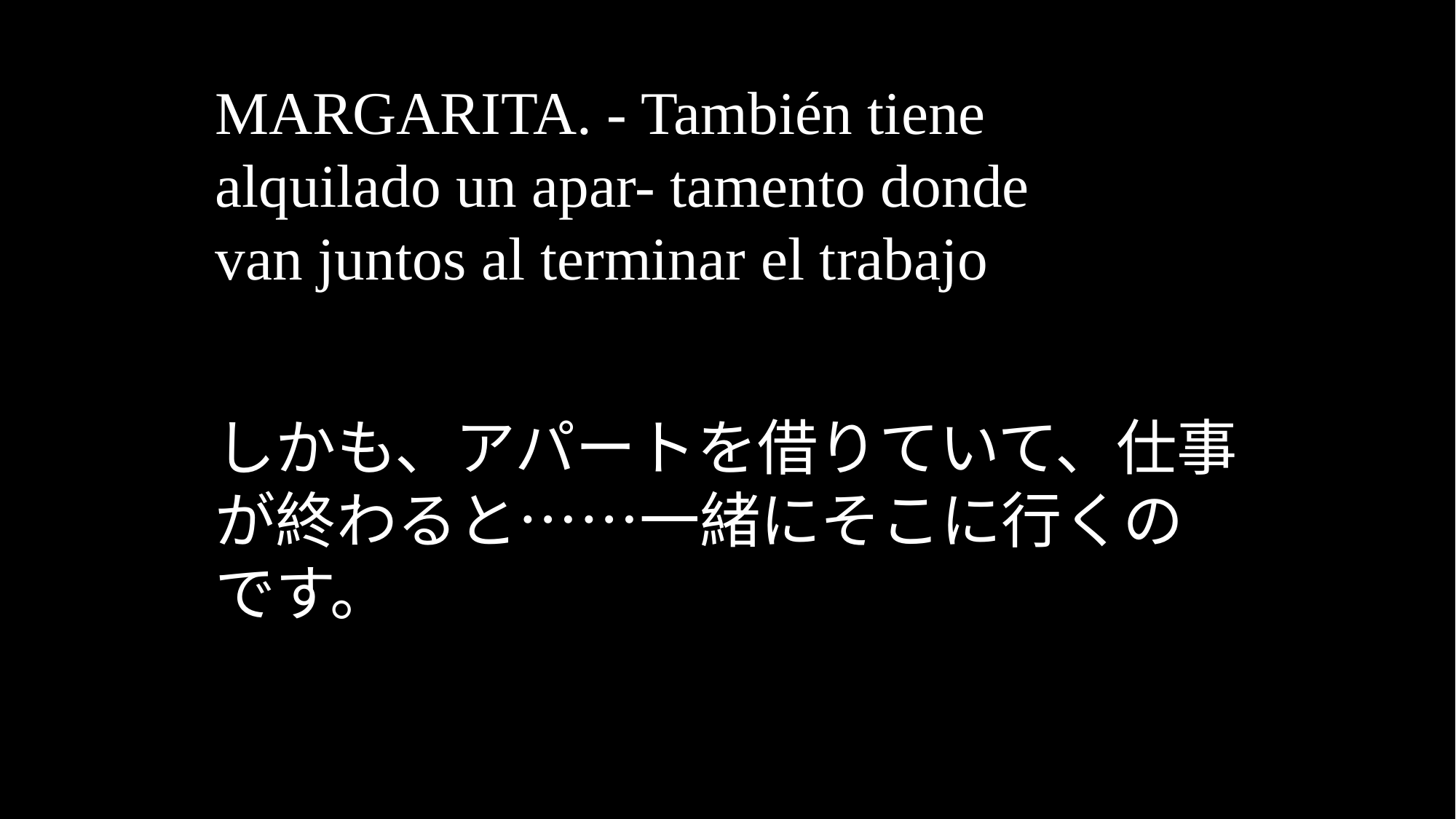

MARGARITA. - También tiene alquilado un apar- tamento donde van juntos al terminar el trabajo

しかも、アパートを借りていて、仕事が終わると……一緒にそこに行くのです。